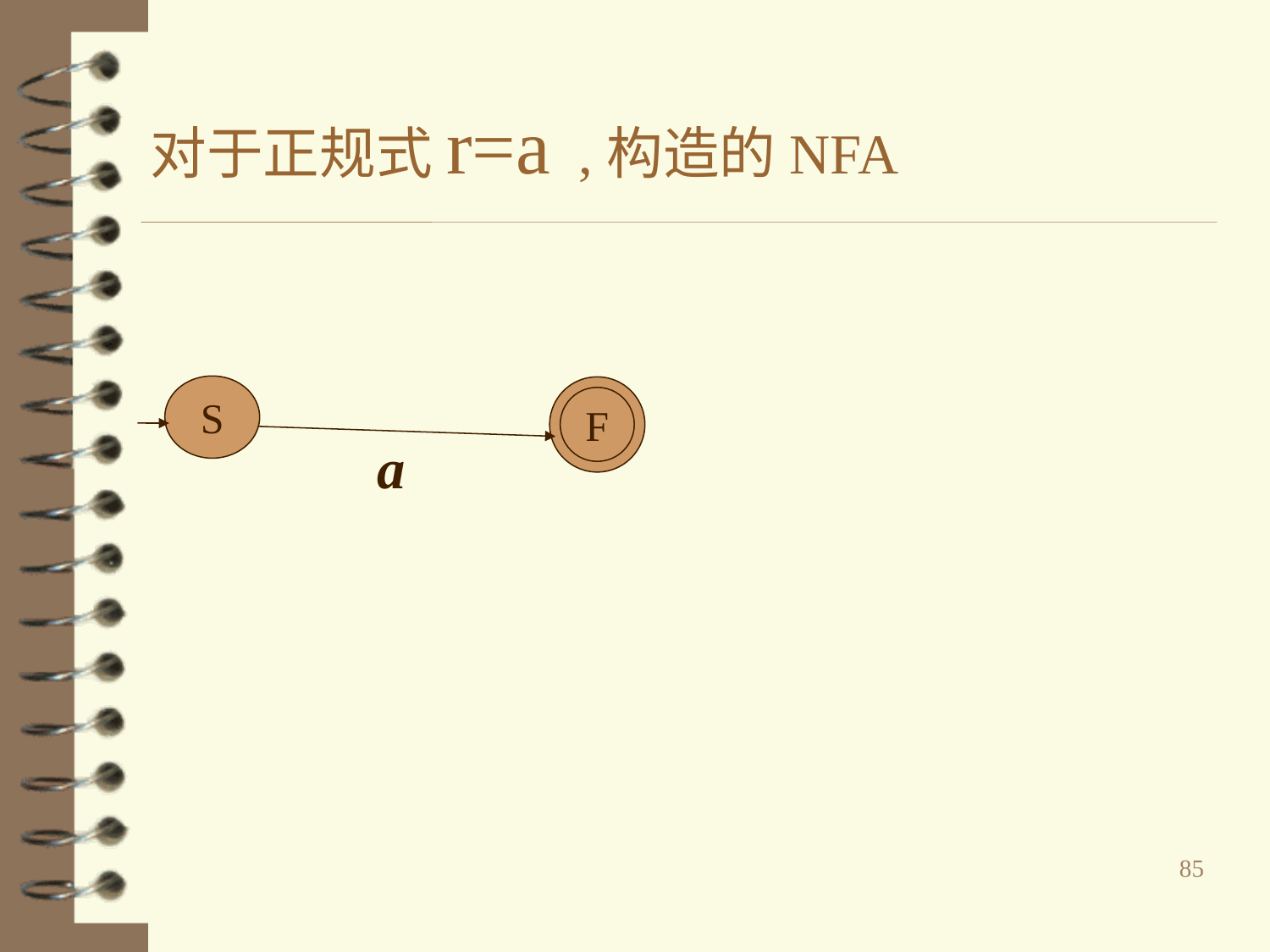

# 对于正规式r=a  ,构造的NFA

S

F

a

85